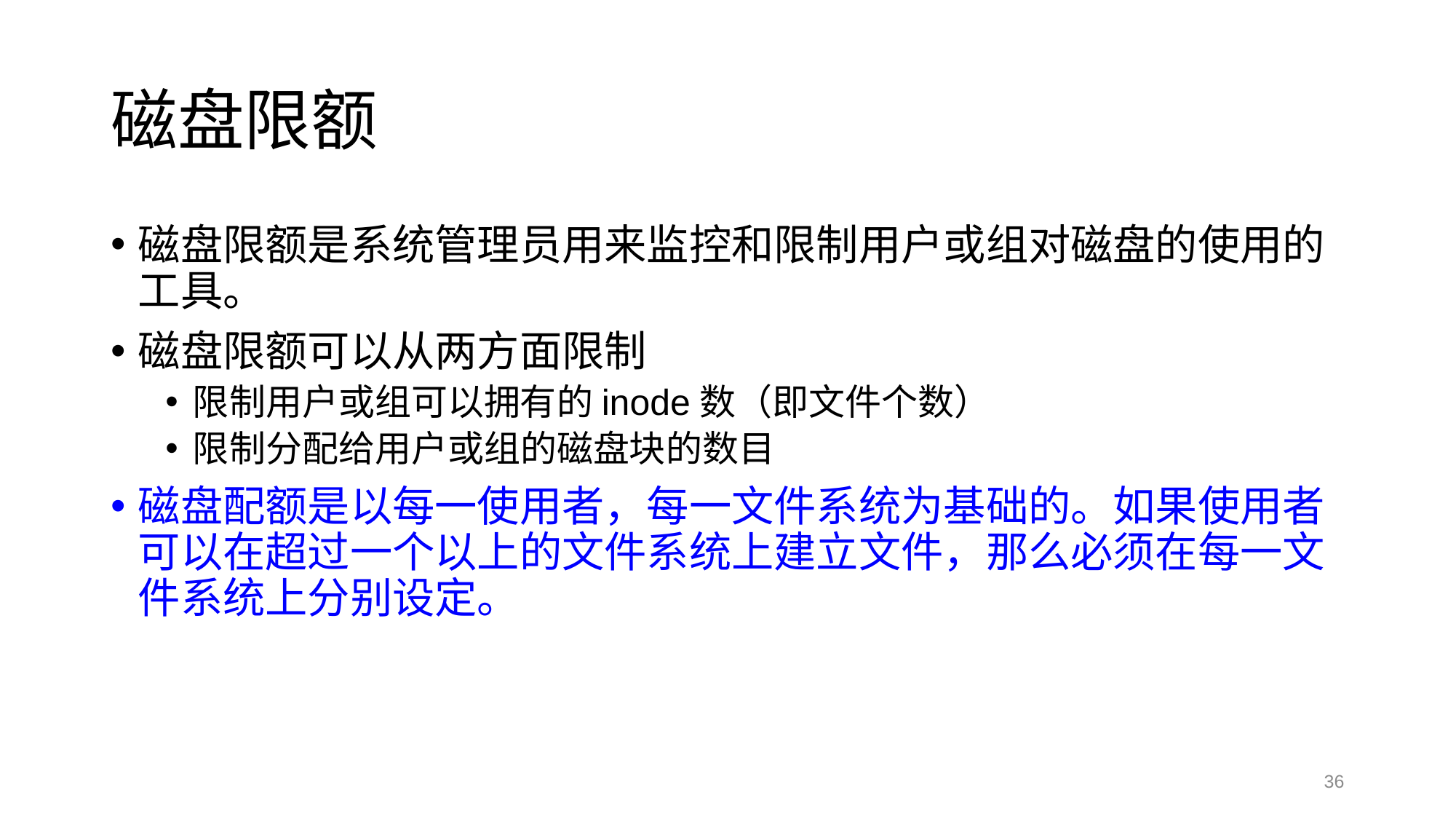

# 磁盘限额
磁盘限额是系统管理员用来监控和限制用户或组对磁盘的使用的工具。
磁盘限额可以从两方面限制
限制用户或组可以拥有的inode数（即文件个数）
限制分配给用户或组的磁盘块的数目
磁盘配额是以每一使用者，每一文件系统为基础的。如果使用者可以在超过一个以上的文件系统上建立文件，那么必须在每一文件系统上分别设定。
36